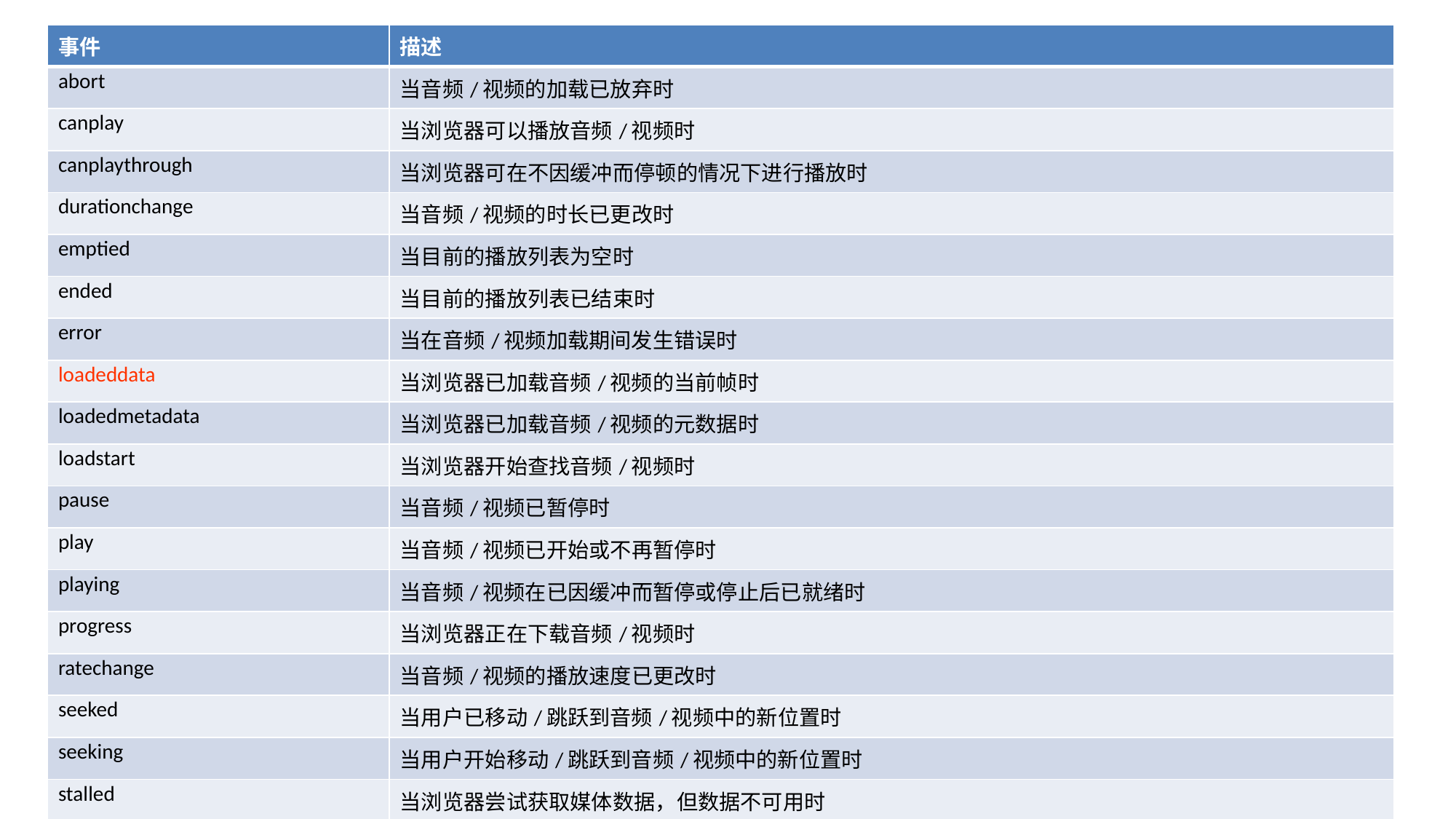

| 事件 | 描述 |
| --- | --- |
| abort | 当音频/视频的加载已放弃时 |
| canplay | 当浏览器可以播放音频/视频时 |
| canplaythrough | 当浏览器可在不因缓冲而停顿的情况下进行播放时 |
| durationchange | 当音频/视频的时长已更改时 |
| emptied | 当目前的播放列表为空时 |
| ended | 当目前的播放列表已结束时 |
| error | 当在音频/视频加载期间发生错误时 |
| loadeddata | 当浏览器已加载音频/视频的当前帧时 |
| loadedmetadata | 当浏览器已加载音频/视频的元数据时 |
| loadstart | 当浏览器开始查找音频/视频时 |
| pause | 当音频/视频已暂停时 |
| play | 当音频/视频已开始或不再暂停时 |
| playing | 当音频/视频在已因缓冲而暂停或停止后已就绪时 |
| progress | 当浏览器正在下载音频/视频时 |
| ratechange | 当音频/视频的播放速度已更改时 |
| seeked | 当用户已移动/跳跃到音频/视频中的新位置时 |
| seeking | 当用户开始移动/跳跃到音频/视频中的新位置时 |
| stalled | 当浏览器尝试获取媒体数据，但数据不可用时 |
| suspend | 当浏览器刻意不获取媒体数据时 |
| timeupdate | 当目前的播放位置已更改时 |
# videoAPI事件